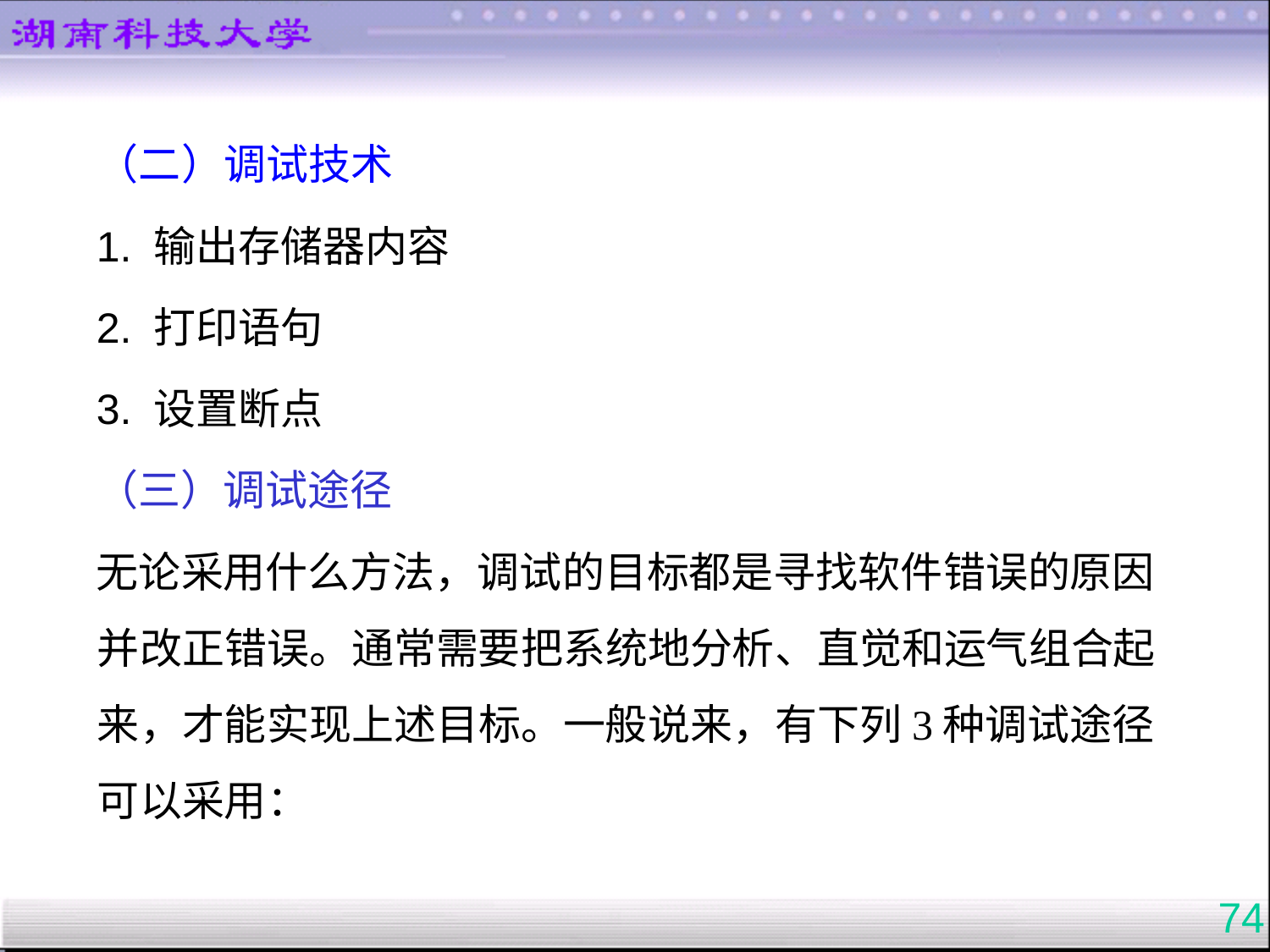

（二）调试技术
1. 输出存储器内容
2. 打印语句
3. 设置断点
（三）调试途径
无论采用什么方法，调试的目标都是寻找软件错误的原因并改正错误。通常需要把系统地分析、直觉和运气组合起来，才能实现上述目标。一般说来，有下列3种调试途径可以采用：

74